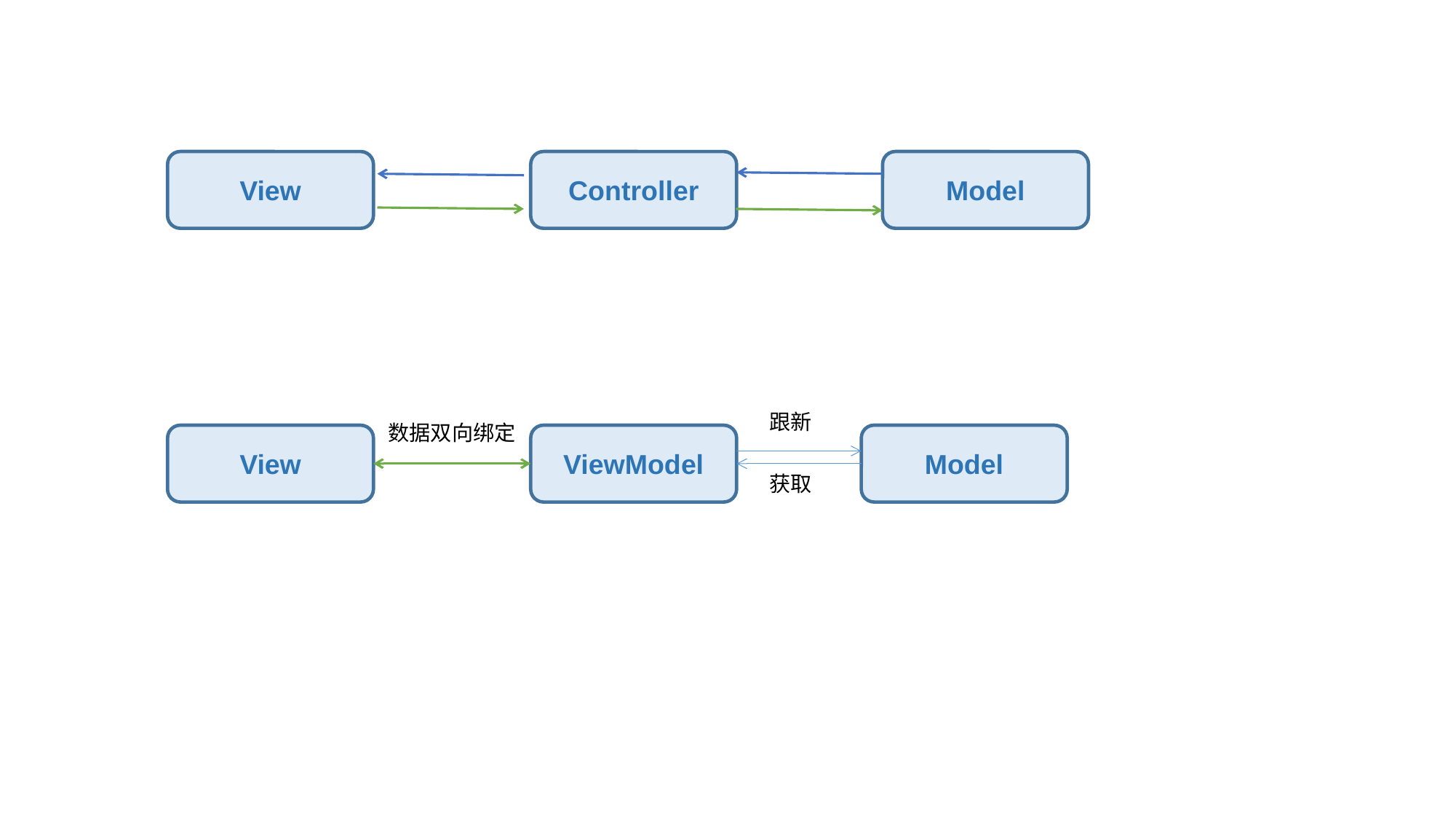

View
Controller
Model
跟新
数据双向绑定
View
ViewModel
Model
获取